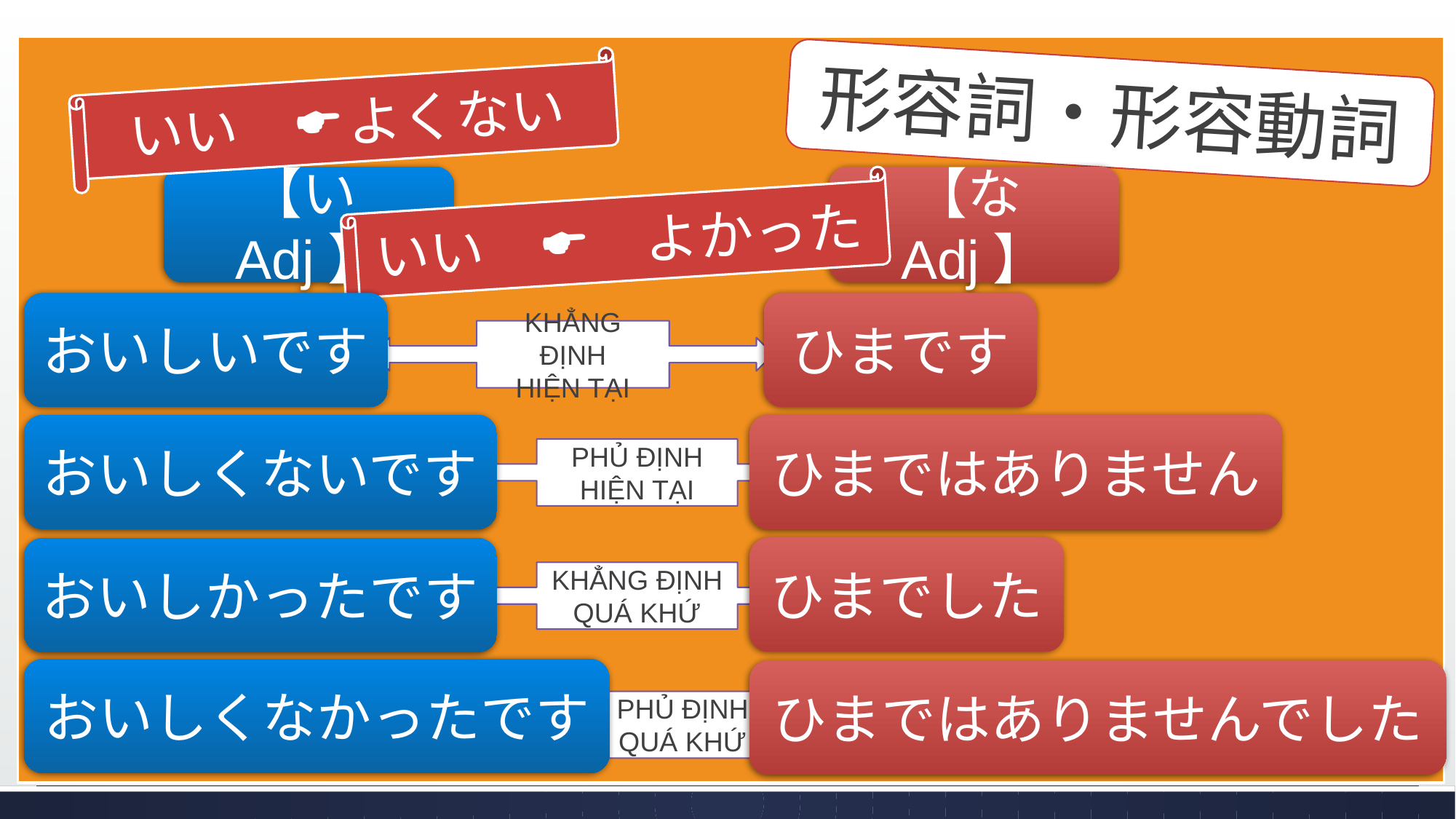

形容詞・形容動詞
いい　🖝　よくない
【いAdj】
【なAdj】
いい　🖝　よかった
おいしいです
ひまです
KHẲNG ĐỊNH
HIỆN TẠI
おいしくないです
ひまではありません
PHỦ ĐỊNH
HIỆN TẠI
ひまでした
おいしかったです
KHẲNG ĐỊNH
QUÁ KHỨ
おいしくなかったです
ひまではありませんでした
PHỦ ĐỊNH
QUÁ KHỨ